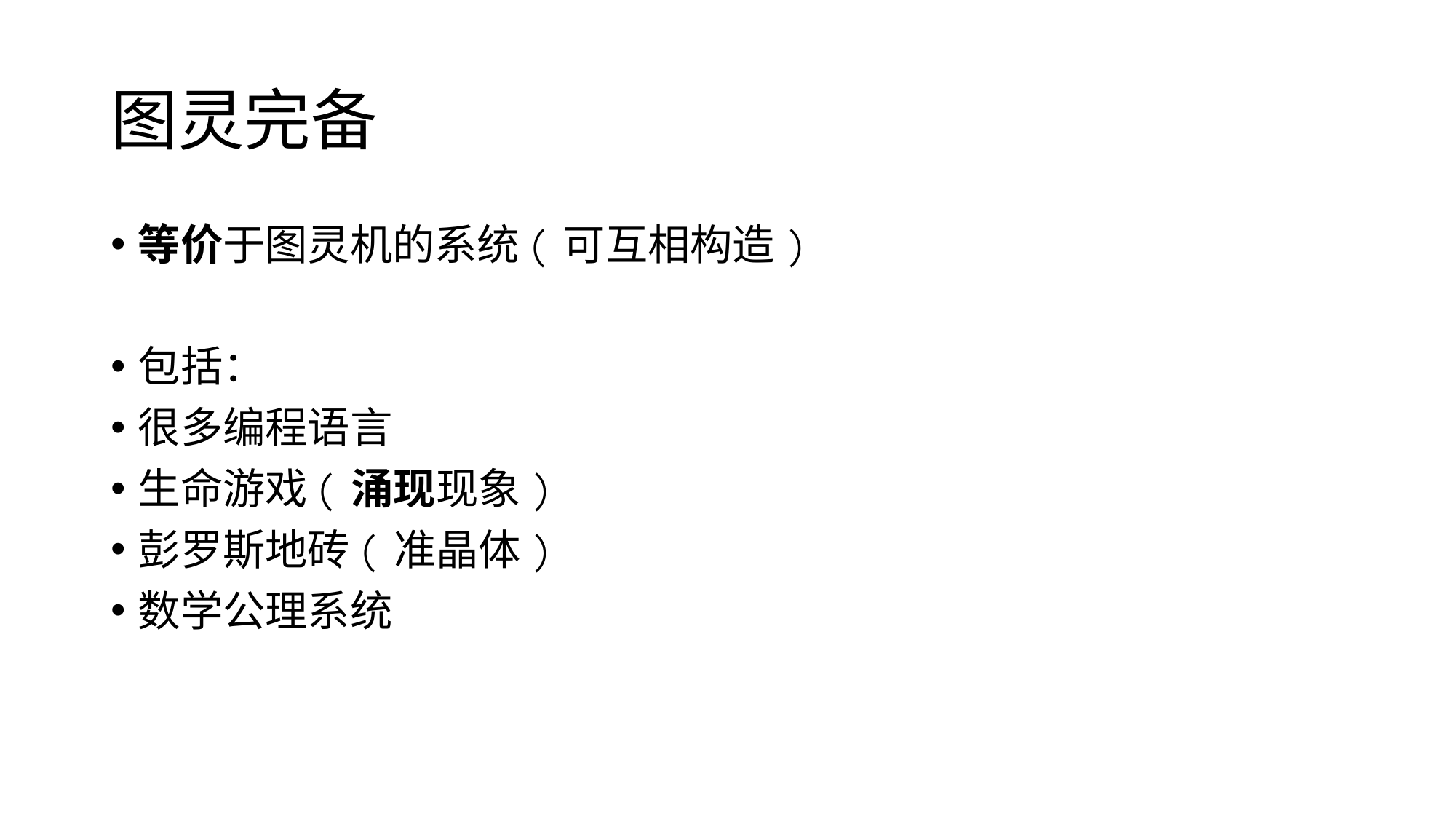

# 图灵完备
等价于图灵机的系统(可互相构造)

包括：
很多编程语言
生命游戏(涌现现象)
彭罗斯地砖(准晶体)
数学公理系统